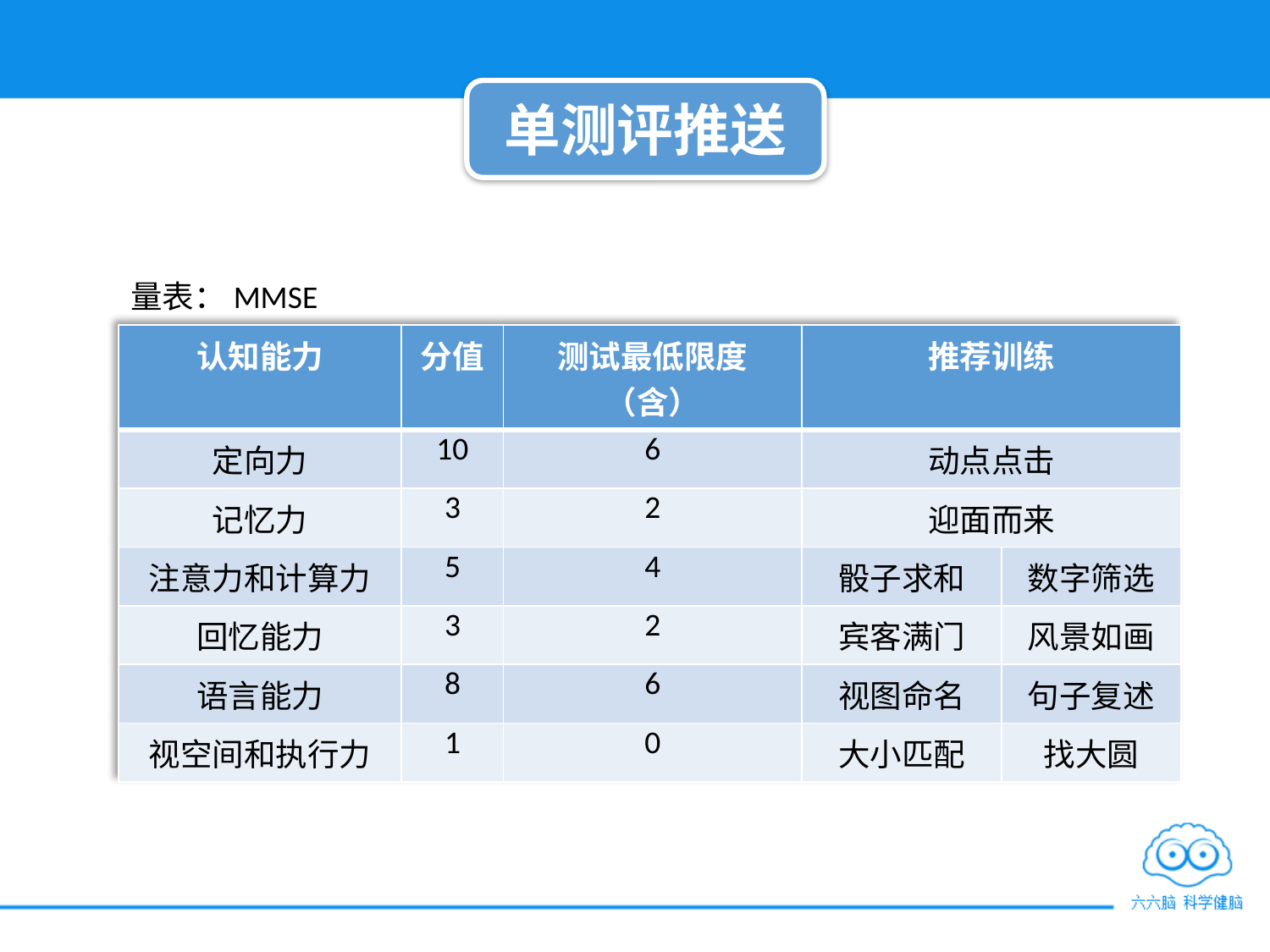

单测评推送
量表：MMSE
| 认知能力 | 分值 | 测试最低限度（含） | 推荐训练 |  |
| --- | --- | --- | --- | --- |
| 定向力 | 10 | 6 | 动点点击 |  |
| 记忆力 | 3 | 2 | 迎面而来 |  |
| 注意力和计算力 | 5 | 4 | 骰子求和 | 数字筛选 |
| 回忆能力 | 3 | 2 | 宾客满门 | 风景如画 |
| 语言能力 | 8 | 6 | 视图命名 | 句子复述 |
| 视空间和执行力 | 1 | 0 | 大小匹配 | 找大圆 |